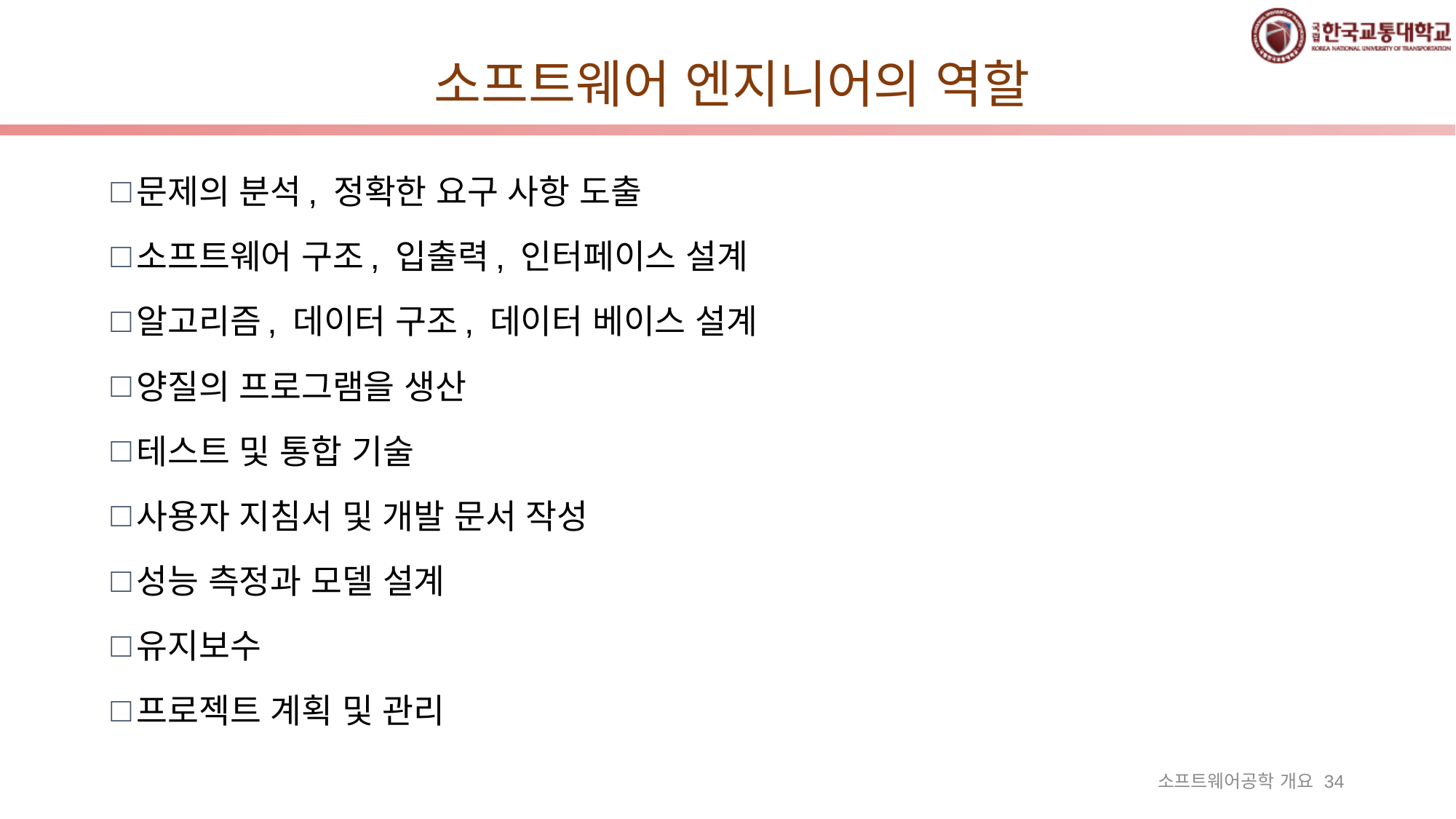

# 소프트웨어 엔지니어의 역할
문제의 분석, 정확한 요구 사항 도출
소프트웨어 구조, 입출력, 인터페이스 설계
알고리즘, 데이터 구조, 데이터 베이스 설계
양질의 프로그램을 생산
테스트 및 통합 기술
사용자 지침서 및 개발 문서 작성
성능 측정과 모델 설계
유지보수
프로젝트 계획 및 관리
소프트웨어공학 개요 34